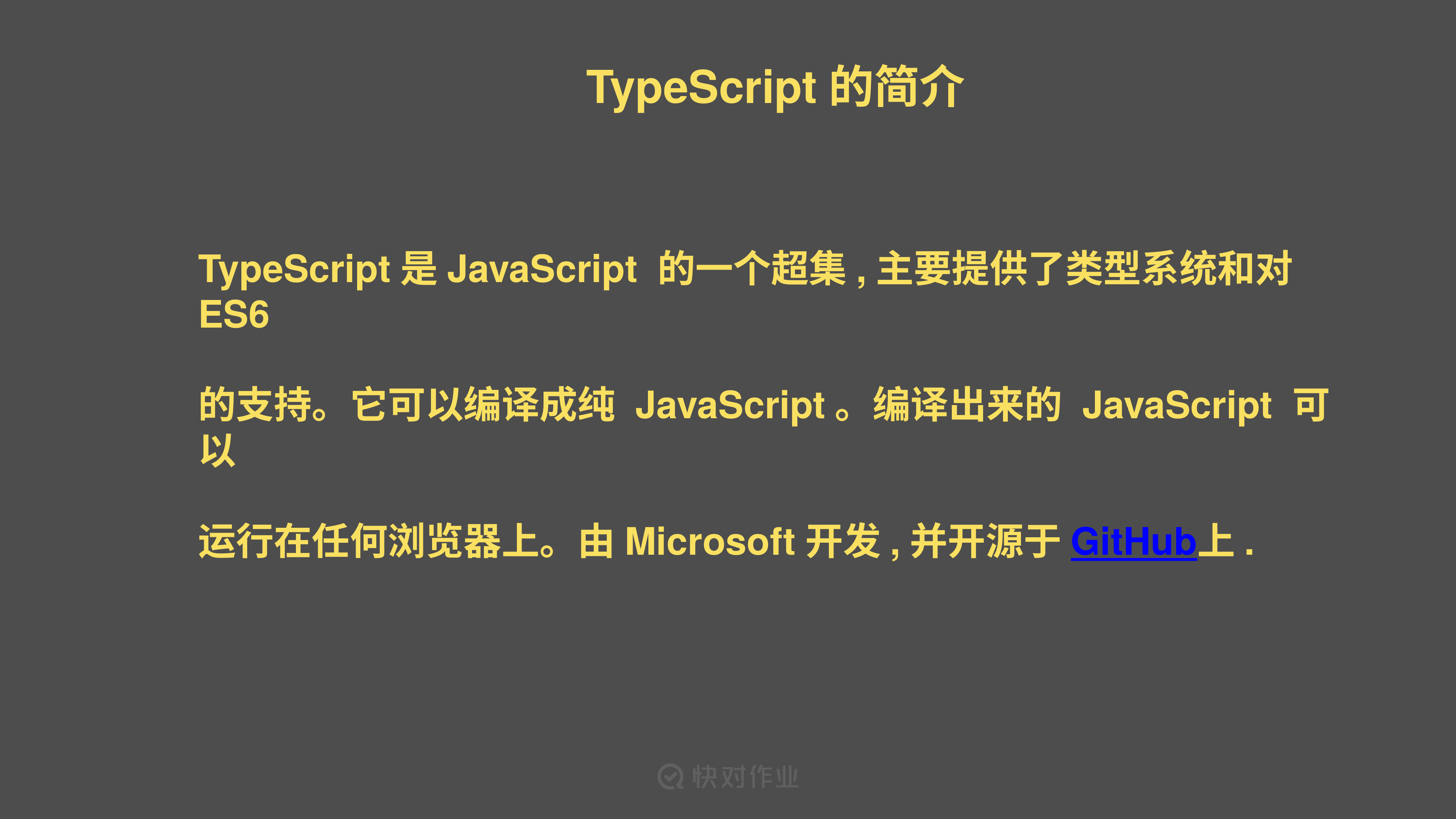

TypeScript的简介
TypeScript是JavaScript 的一个超集,主要提供了类型系统和对ES6

的支持。它可以编译成纯 JavaScript。编译出来的 JavaScript 可以

运行在任何浏览器上。由Microsoft开发,并开源于GitHub上.